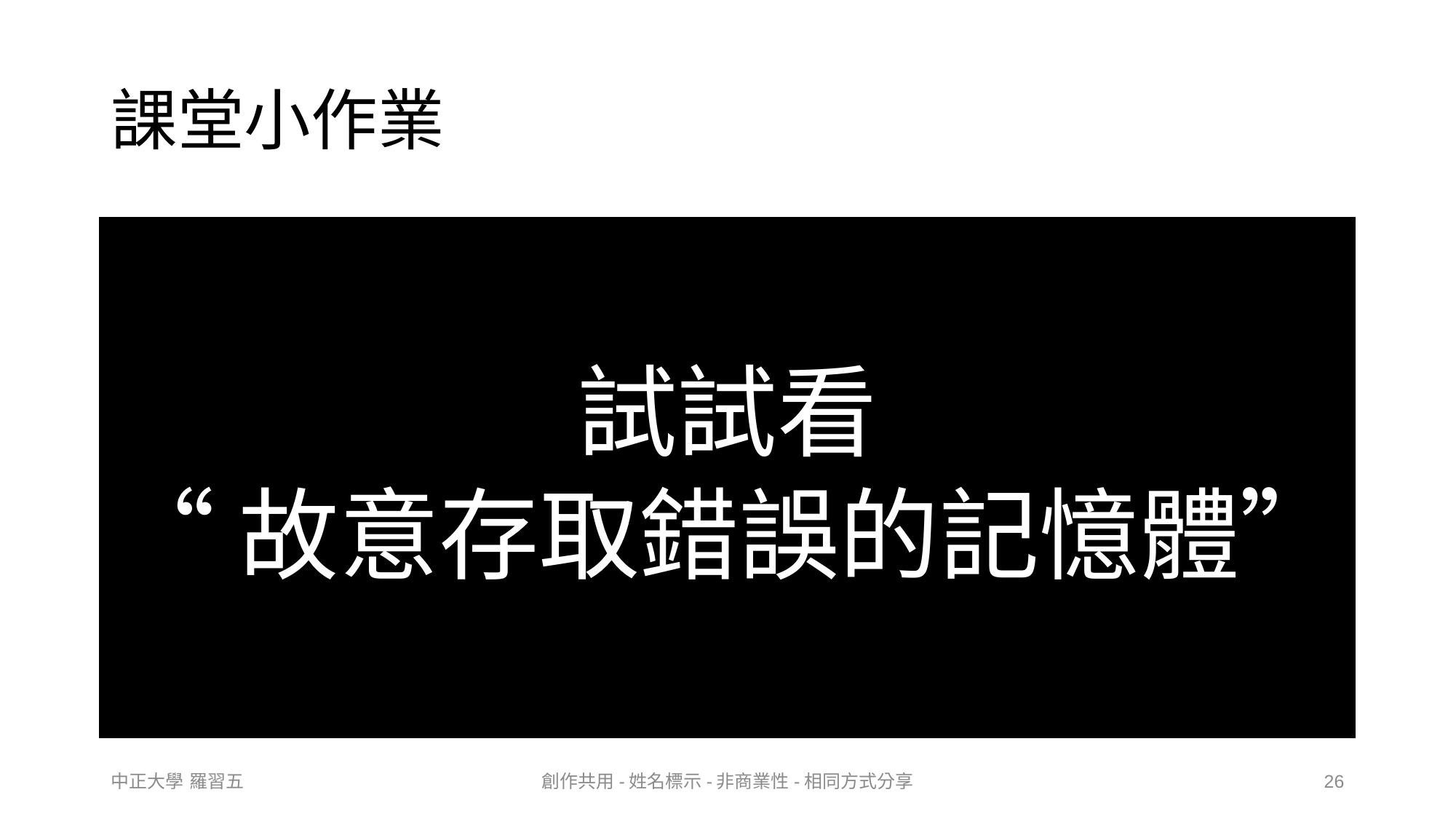

# 課堂小作業
試試看
“故意存取錯誤的記憶體”
中正大學 羅習五
創作共用-姓名標示-非商業性-相同方式分享
26